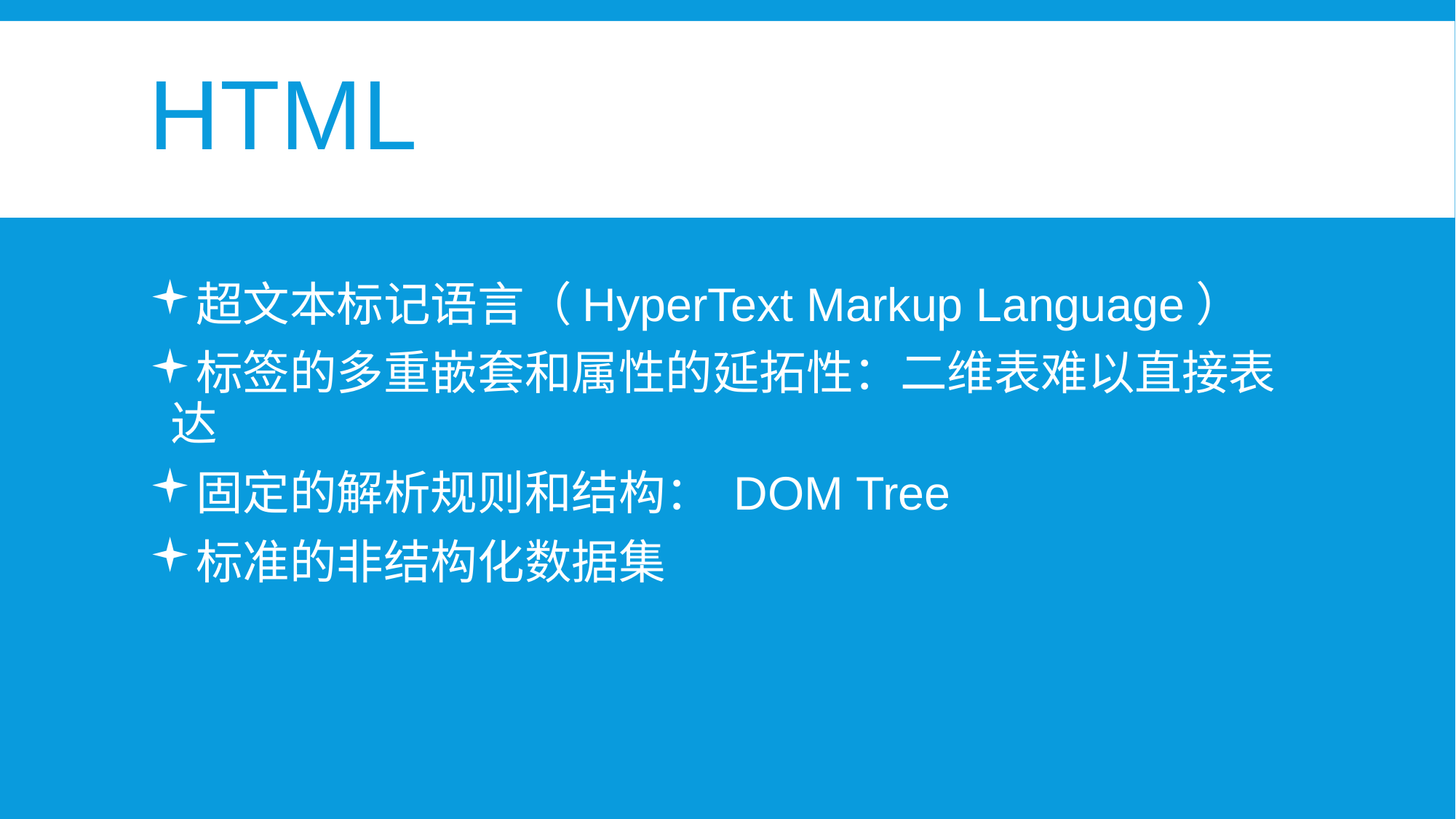

# HTML
超文本标记语言（HyperText Markup Language）
标签的多重嵌套和属性的延拓性：二维表难以直接表达
固定的解析规则和结构： DOM Tree
标准的非结构化数据集